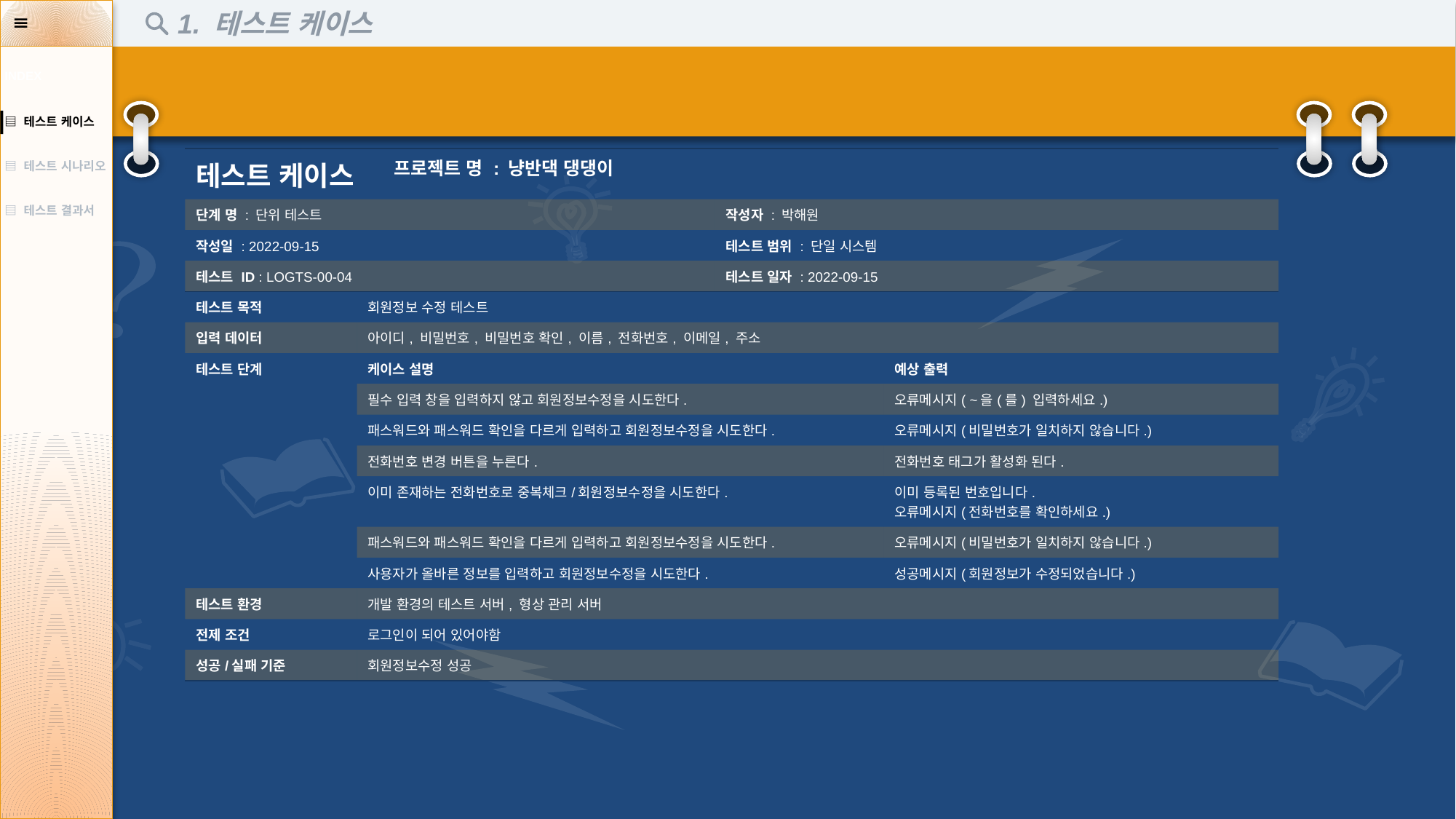

1. 테스트 케이스

| INDEX |
| --- |
| ▤ 테스트 케이스 |
| ▤ 테스트 시나리오 |
| ▤ 테스트 결과서 |

| 테스트 케이스 |  | 프로젝트 명 : 냥반댁 댕댕이 |  |  |
| --- | --- | --- | --- | --- |
| 단계 명 : 단위 테스트 |  |  | 작성자 : 박해원 |  |
| 작성일 : 2022-09-15 |  |  | 테스트 범위 : 단일 시스템 |  |
| 테스트 ID : LOGTS-00-04 |  |  | 테스트 일자 : 2022-09-15 |  |
| 테스트 목적 | 회원정보 수정 테스트 |  |  |  |
| 입력 데이터 | 아이디, 비밀번호, 비밀번호 확인, 이름, 전화번호, 이메일, 주소 |  |  |  |
| 테스트 단계 | 케이스 설명 |  |  | 예상 출력 |
|  | 필수 입력 창을 입력하지 않고 회원정보수정을 시도한다. |  |  | 오류메시지( ~을(를) 입력하세요.) |
|  | 패스워드와 패스워드 확인을 다르게 입력하고 회원정보수정을 시도한다. |  |  | 오류메시지(비밀번호가 일치하지 않습니다.) |
|  | 전화번호 변경 버튼을 누른다. |  |  | 전화번호 태그가 활성화 된다. |
|  | 이미 존재하는 전화번호로 중복체크/회원정보수정을 시도한다. |  |  | 이미 등록된 번호입니다. 오류메시지(전화번호를 확인하세요.) |
|  | 패스워드와 패스워드 확인을 다르게 입력하고 회원정보수정을 시도한다. |  |  | 오류메시지(비밀번호가 일치하지 않습니다.) |
|  | 사용자가 올바른 정보를 입력하고 회원정보수정을 시도한다. |  |  | 성공메시지(회원정보가 수정되었습니다.) |
| 테스트 환경 | 개발 환경의 테스트 서버, 형상 관리 서버 |  |  |  |
| 전제 조건 | 로그인이 되어 있어야함 |  |  |  |
| 성공/실패 기준 | 회원정보수정 성공 |  |  |  |